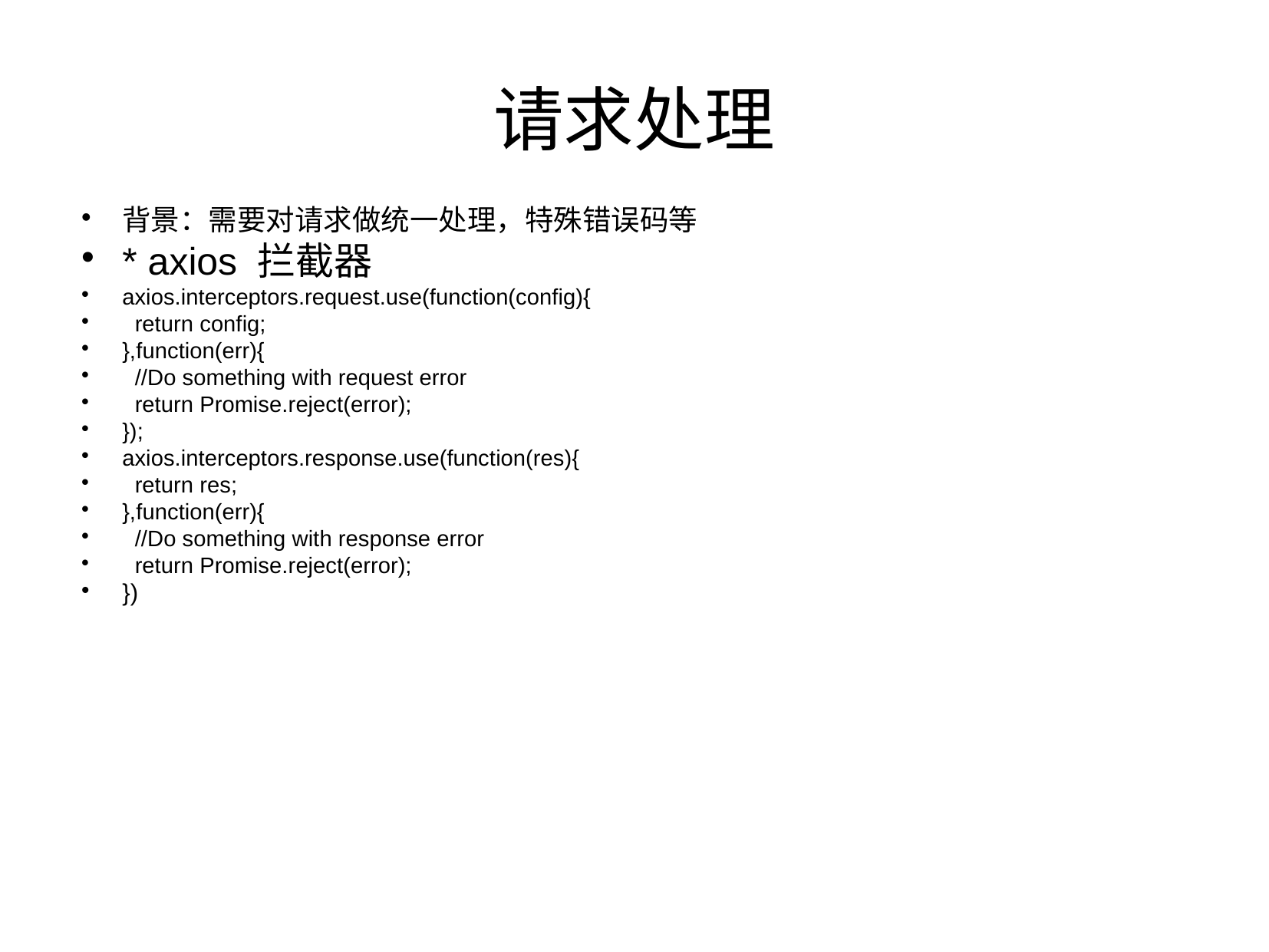

请求处理
背景：需要对请求做统一处理，特殊错误码等
* axios 拦截器
axios.interceptors.request.use(function(config){
  return config;
},function(err){
  //Do something with request error
  return Promise.reject(error);
});
axios.interceptors.response.use(function(res){
  return res;
},function(err){
  //Do something with response error
  return Promise.reject(error);
})